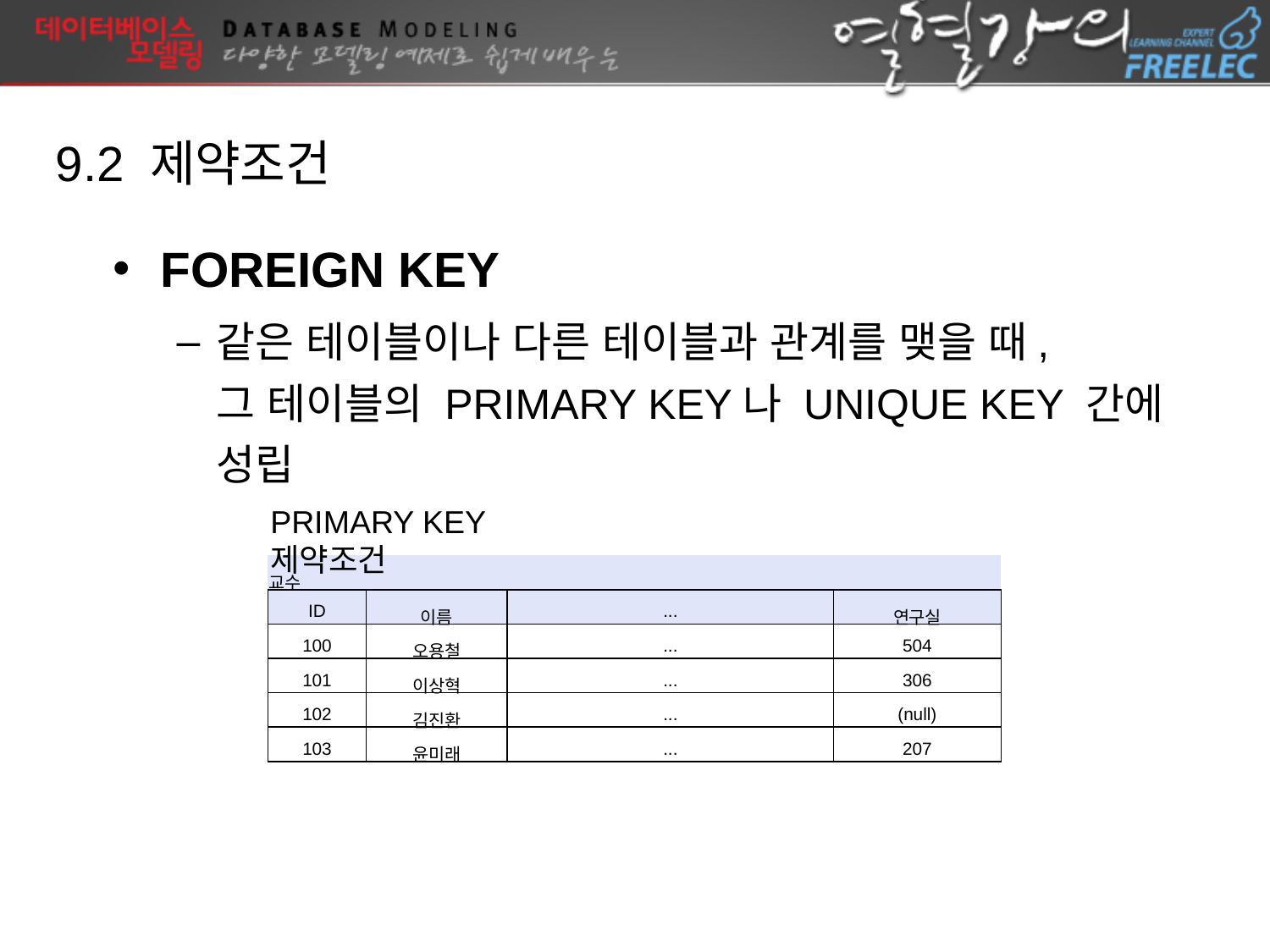

9.2 제약조건
FOREIGN KEY
같은 테이블이나 다른 테이블과 관계를 맺을 때,
그 테이블의 PRIMARY KEY나 UNIQUE KEY 간에 성립
PRIMARY KEY 제약조건
| 교수 |  |  |  |
| --- | --- | --- | --- |
| ID | 이름 | ... | 연구실 |
| 100 | 오용철 | ... | 504 |
| 101 | 이상혁 | ... | 306 |
| 102 | 김진환 | ... | (null) |
| 103 | 윤미래 | ... | 207 |